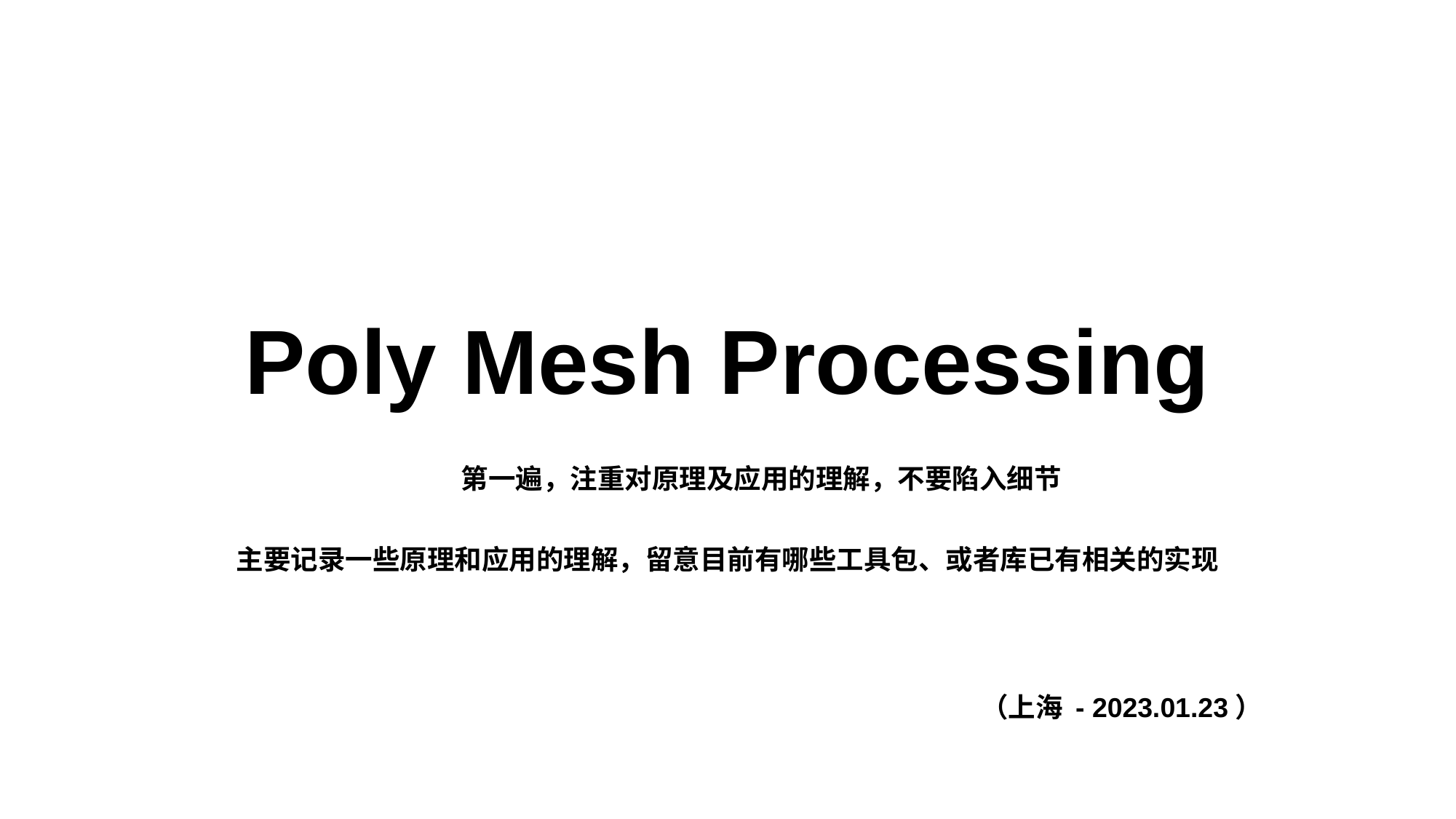

# Poly Mesh Processing
第一遍，注重对原理及应用的理解，不要陷入细节
主要记录一些原理和应用的理解，留意目前有哪些工具包、或者库已有相关的实现
（上海 - 2023.01.23）